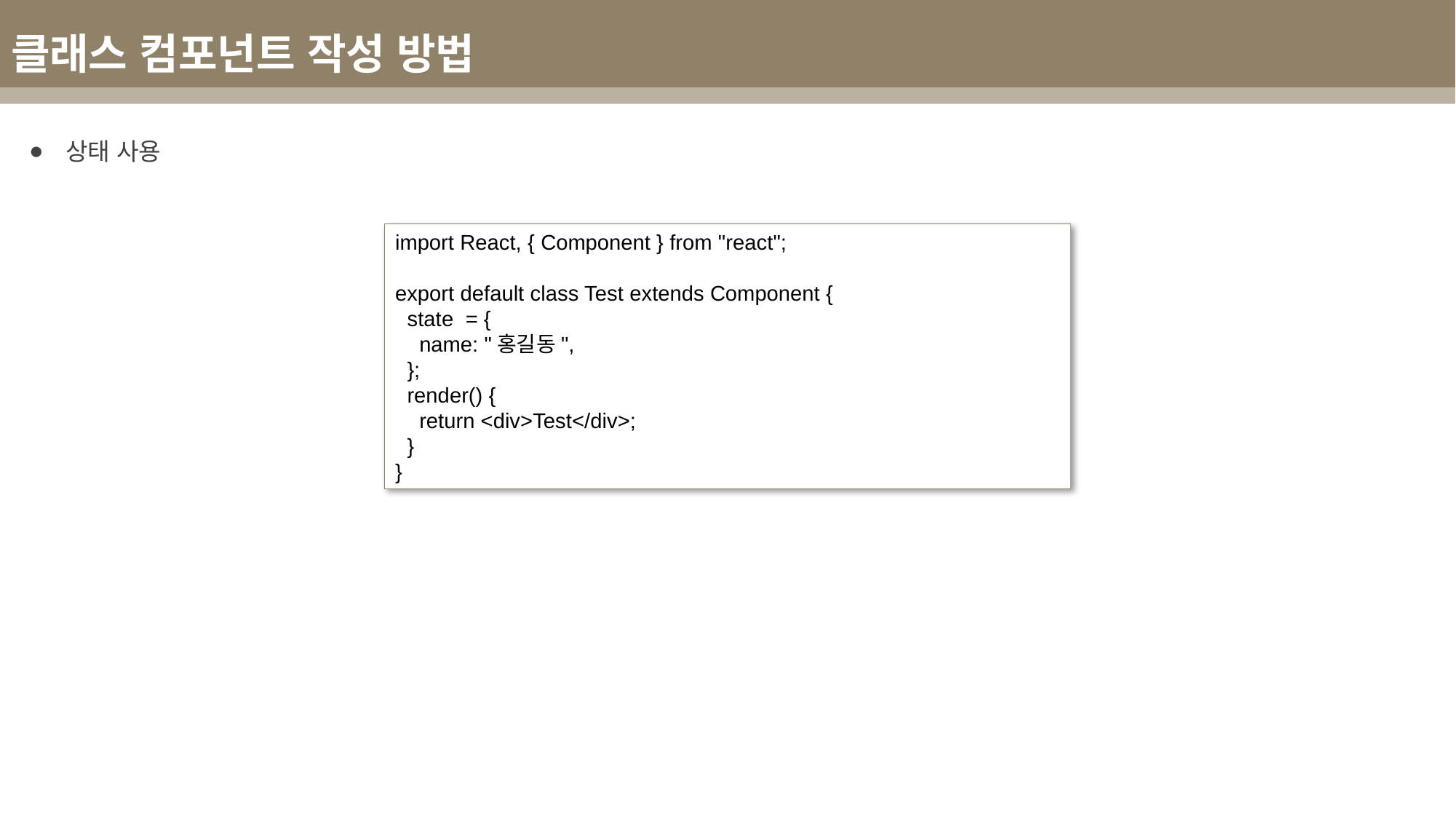

클래스 컴포넌트 작성 방법
상태 사용
import React, { Component } from "react";

export default class Test extends Component {
  state  = {
    name: "홍길동",
  };
  render() {
    return <div>Test</div>;
  }
}